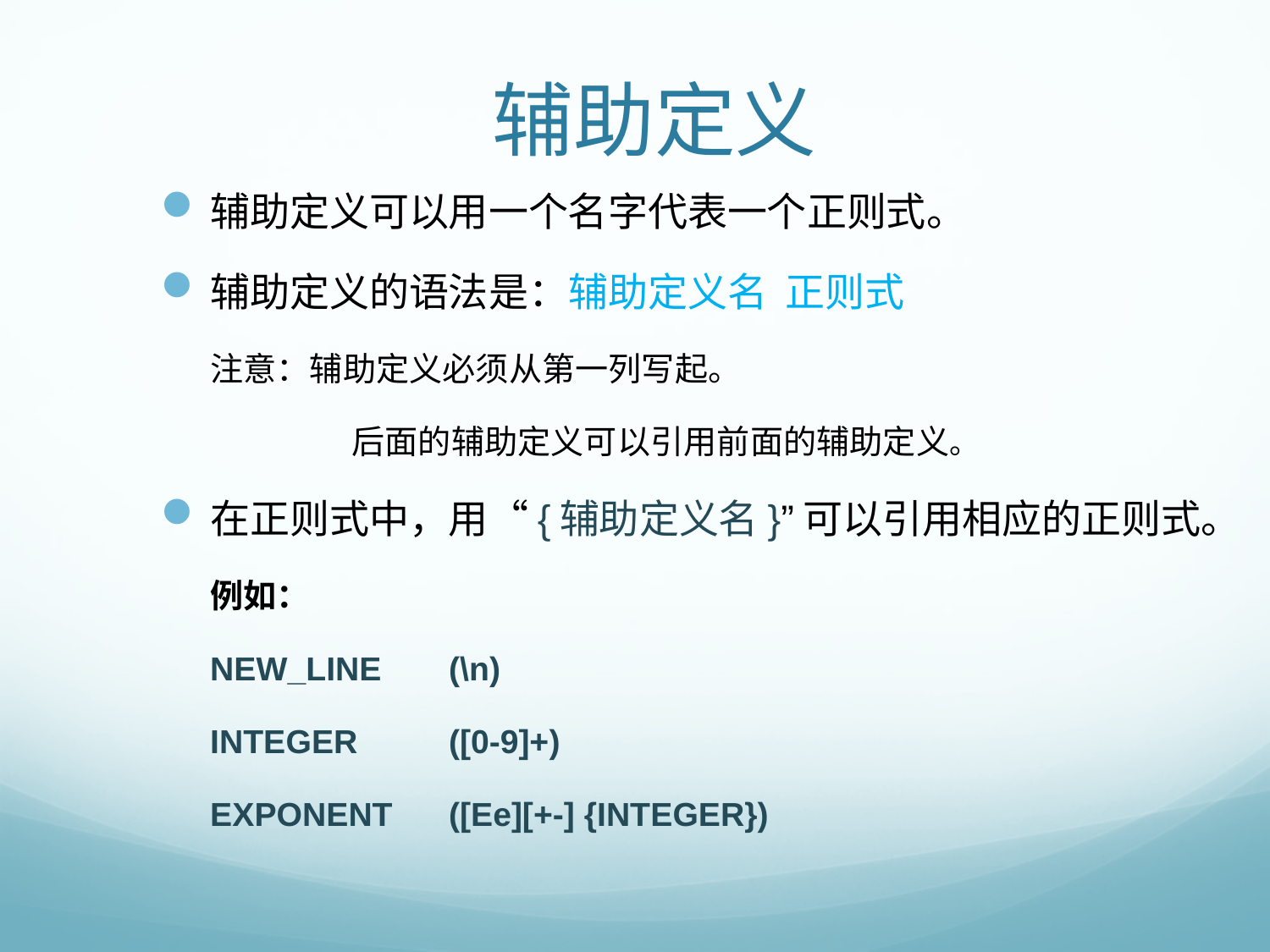

# 辅助定义
辅助定义可以用一个名字代表一个正则式。
辅助定义的语法是：辅助定义名  正则式
	注意：辅助定义必须从第一列写起。
	   	  后面的辅助定义可以引用前面的辅助定义。
在正则式中，用“{辅助定义名}”可以引用相应的正则式。
	例如：
	NEW_LINE	(\n)
	INTEGER		([0-9]+)
	EXPONENT	([Ee][+-] {INTEGER})
5